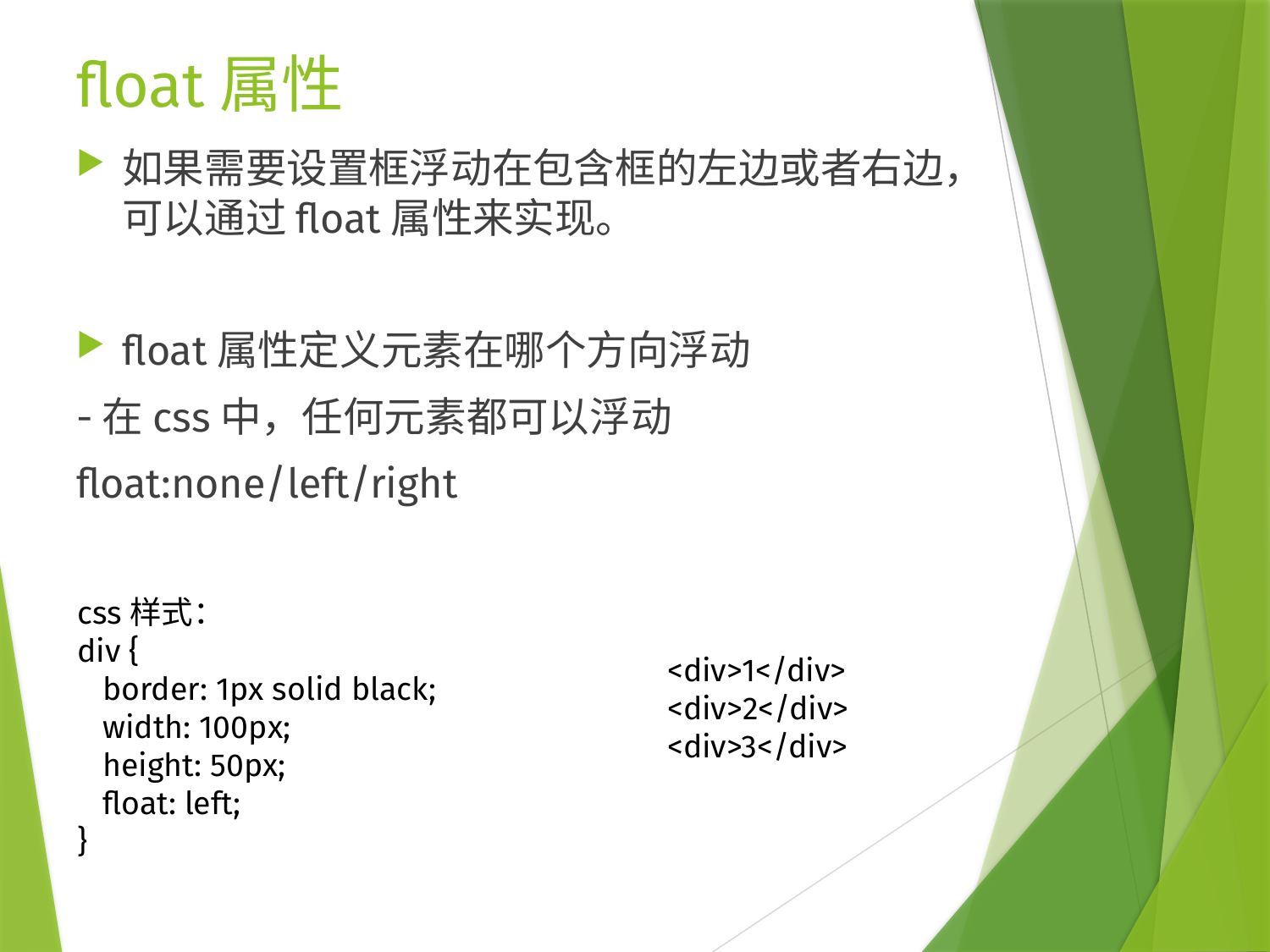

# float属性
如果需要设置框浮动在包含框的左边或者右边，可以通过float属性来实现。

float属性定义元素在哪个方向浮动
-在css中，任何元素都可以浮动
float:none/left/right

css样式：
div {
   border: 1px solid black;
   width: 100px;
   height: 50px;
   float: left;
}
<div>1</div>
<div>2</div>
<div>3</div>